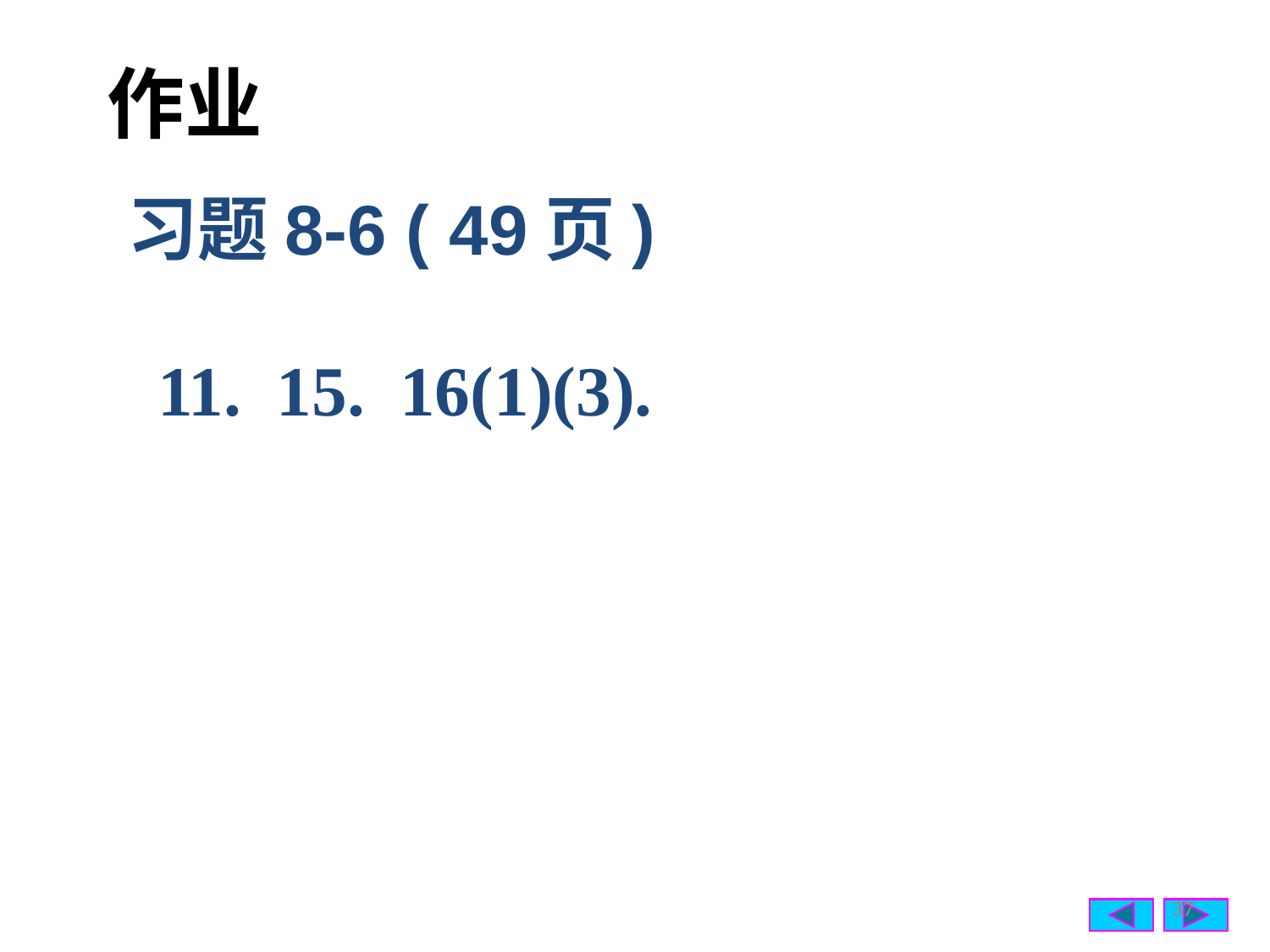

作业
习题8-6 ( 49页)
11.  15.  16(1)(3).
37